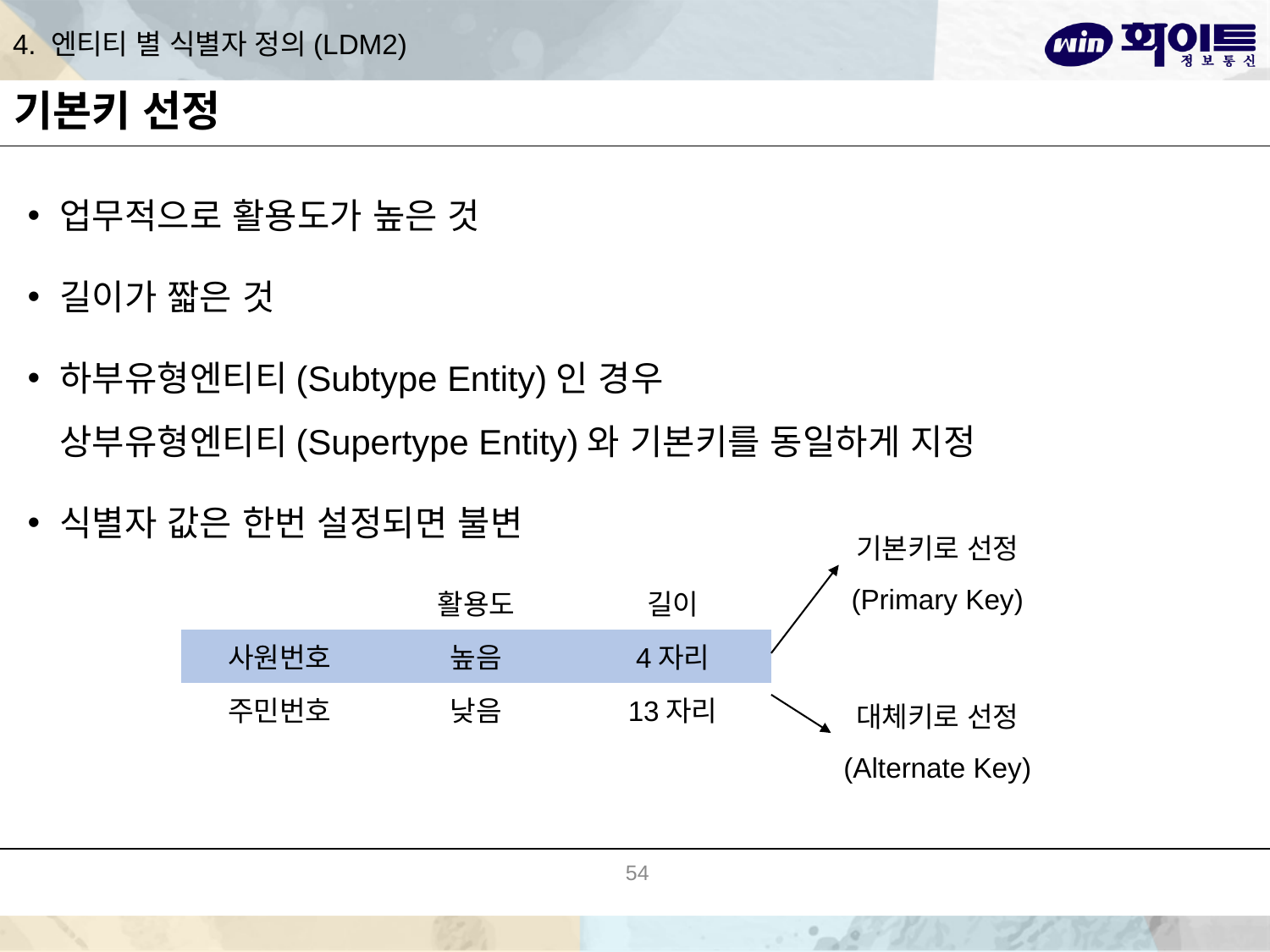

# 4. 엔티티 별 식별자 정의(LDM2)
기본키 선정
업무적으로 활용도가 높은 것
길이가 짧은 것
하부유형엔티티(Subtype Entity)인 경우
상부유형엔티티(Supertype Entity)와 기본키를 동일하게 지정
식별자 값은 한번 설정되면 불변
기본키로 선정
(Primary Key)
|  | 활용도 | 길이 |
| --- | --- | --- |
| 사원번호 | 높음 | 4자리 |
| 주민번호 | 낮음 | 13자리 |
대체키로 선정
(Alternate Key)
54